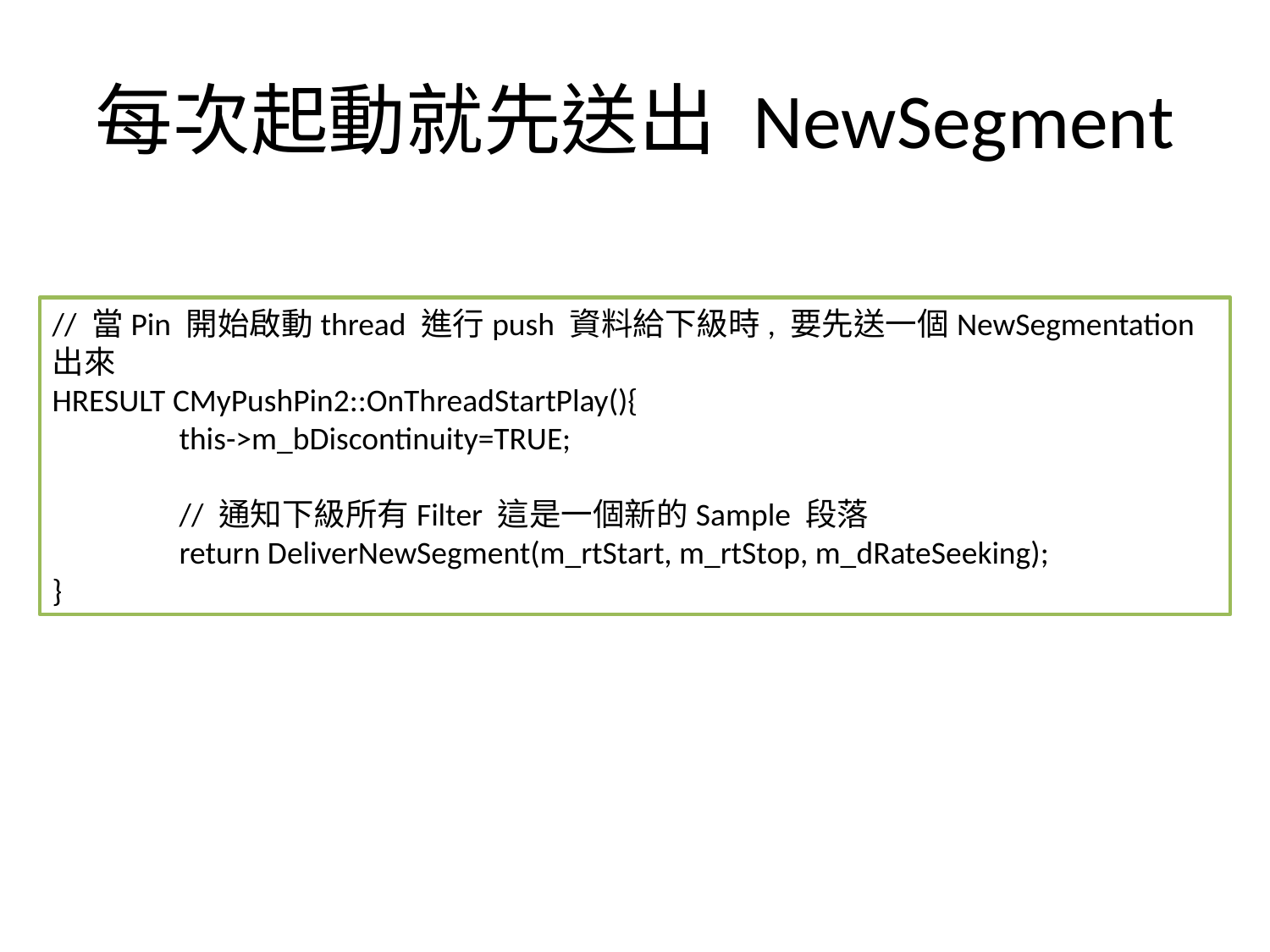

# 每次起動就先送出 NewSegment
// 當Pin 開始啟動thread 進行push 資料給下級時, 要先送一個NewSegmentation 出來
HRESULT CMyPushPin2::OnThreadStartPlay(){
	this->m_bDiscontinuity=TRUE;

	// 通知下級所有Filter 這是一個新的Sample 段落
	return DeliverNewSegment(m_rtStart, m_rtStop, m_dRateSeeking);
}